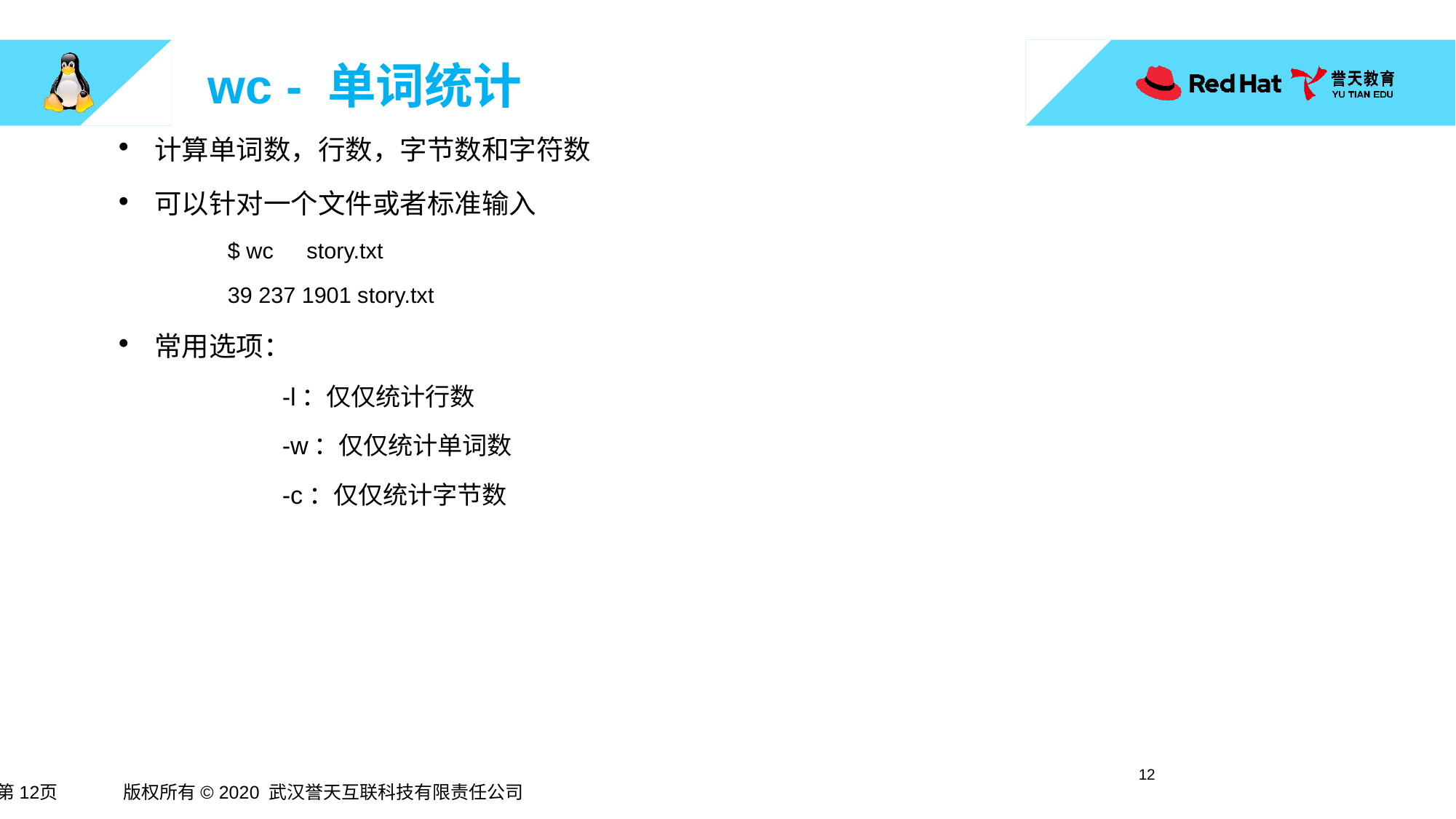

# wc - 单词统计
计算单词数，行数，字节数和字符数
可以针对一个文件或者标准输入
$ wc　story.txt
39 237 1901 story.txt
常用选项：
	-l：仅仅统计行数
	-w：仅仅统计单词数
	-c：仅仅统计字节数

12